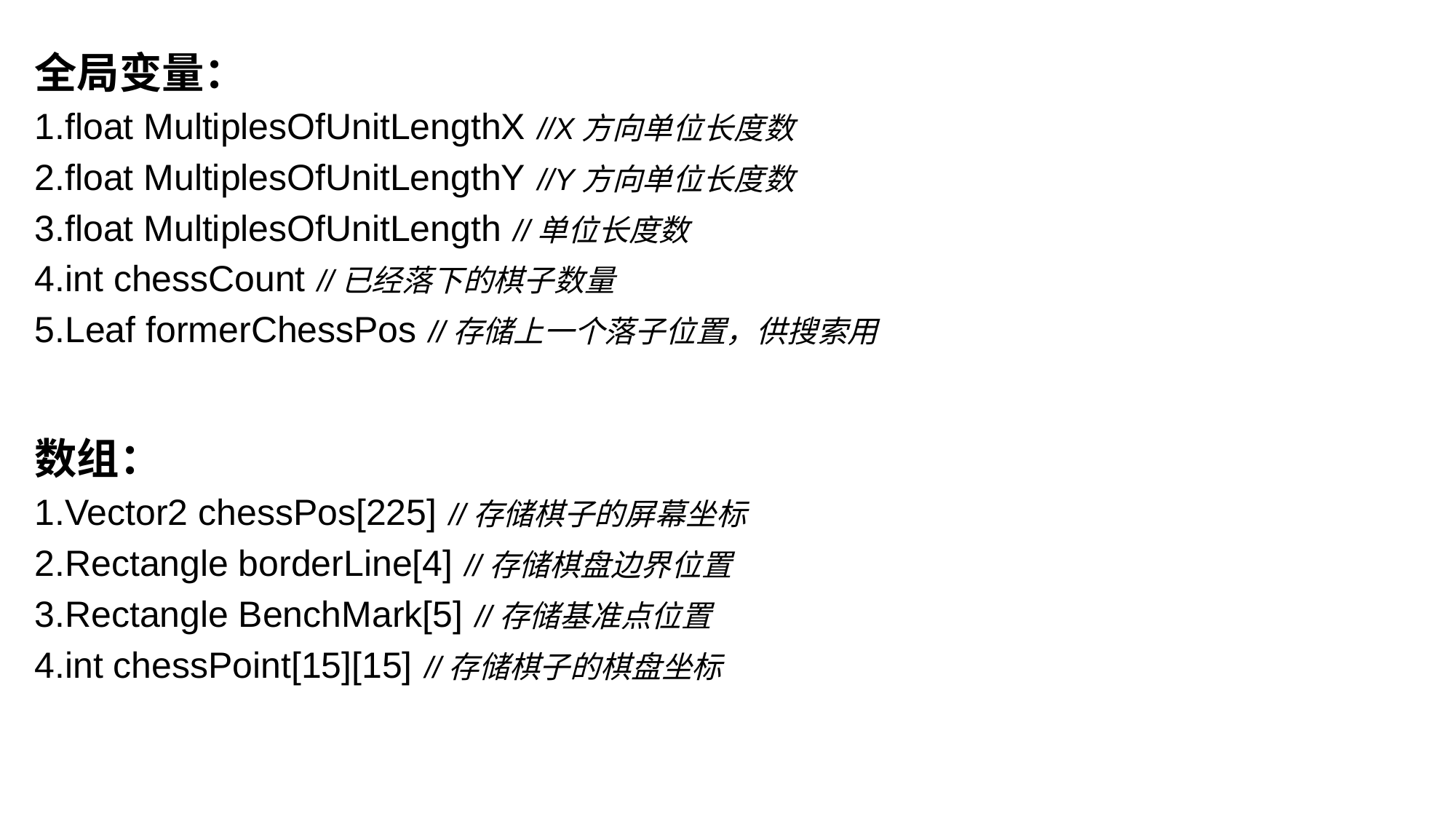

全局变量：
1.float MultiplesOfUnitLengthX //X方向单位长度数
2.float MultiplesOfUnitLengthY //Y方向单位长度数
3.float MultiplesOfUnitLength //单位长度数
4.int chessCount //已经落下的棋子数量
5.Leaf formerChessPos //存储上一个落子位置，供搜索用
数组：
1.Vector2 chessPos[225] //存储棋子的屏幕坐标
2.Rectangle borderLine[4] //存储棋盘边界位置
3.Rectangle BenchMark[5] //存储基准点位置
4.int chessPoint[15][15] //存储棋子的棋盘坐标